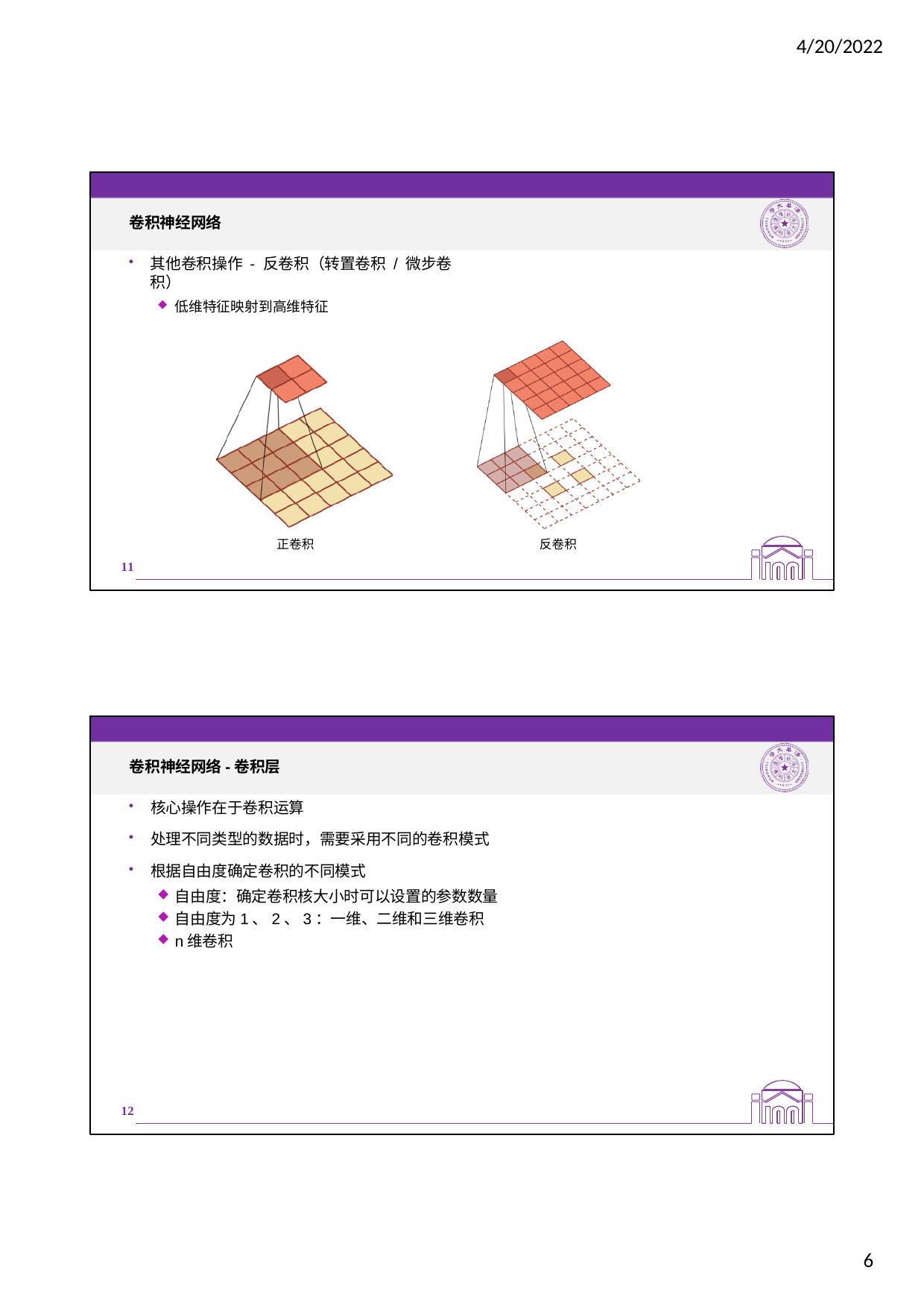

4/20/2022

卷积神经网络

其他卷积操作 - 反卷积（转置卷积 / 微步卷积）
低维特征映射到高维特征

正卷积
反卷积

11

卷积神经网络-卷积层

核心操作在于卷积运算
处理不同类型的数据时，需要采用不同的卷积模式
根据自由度确定卷积的不同模式
自由度：确定卷积核大小时可以设置的参数数量
自由度为1、2、3：一维、二维和三维卷积
n维卷积

12

6